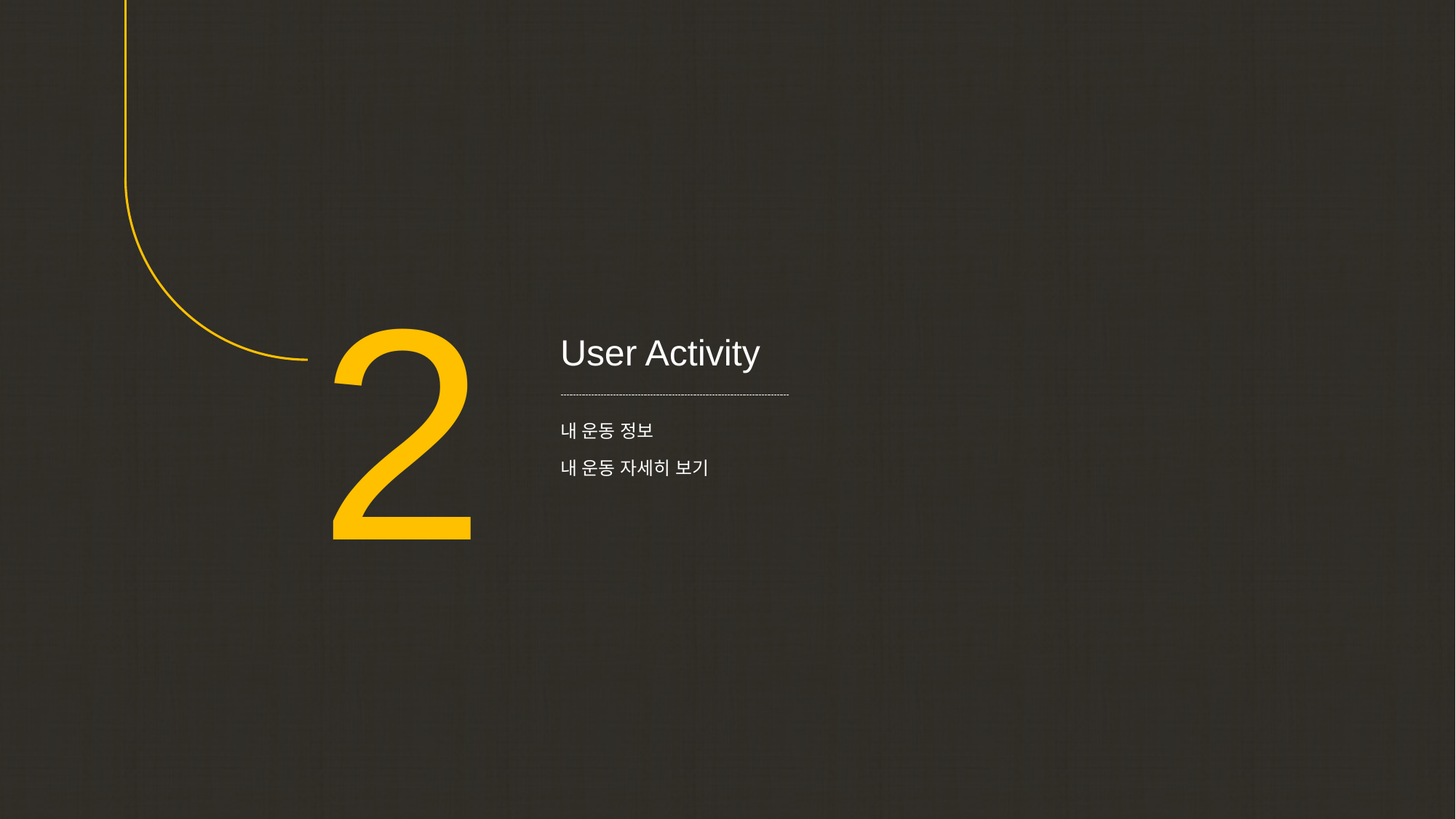

2
User Activity
내 운동 정보
내 운동 자세히 보기